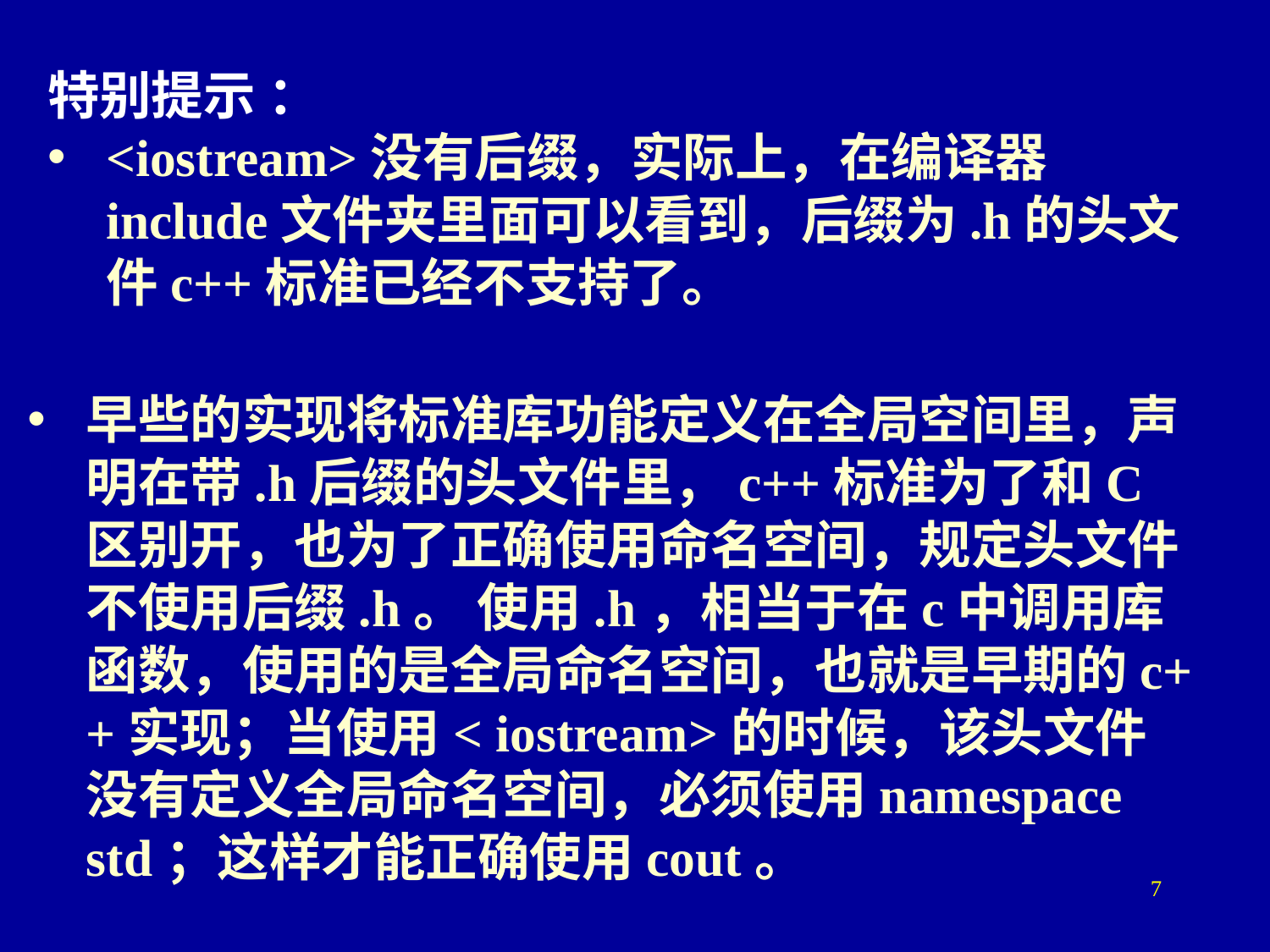

特别提示 ：
<iostream>没有后缀，实际上，在编译器include文件夹里面可以看到，后缀为.h的头文件c++标准已经不支持了。
早些的实现将标准库功能定义在全局空间里，声明在带.h后缀的头文件里，c++标准为了和C区别开，也为了正确使用命名空间，规定头文件不使用后缀.h。 使用.h，相当于在c中调用库函数，使用的是全局命名空间，也就是早期的c++实现；当使用< iostream>的时候，该头文件没有定义全局命名空间，必须使用namespace std；这样才能正确使用cout。
7